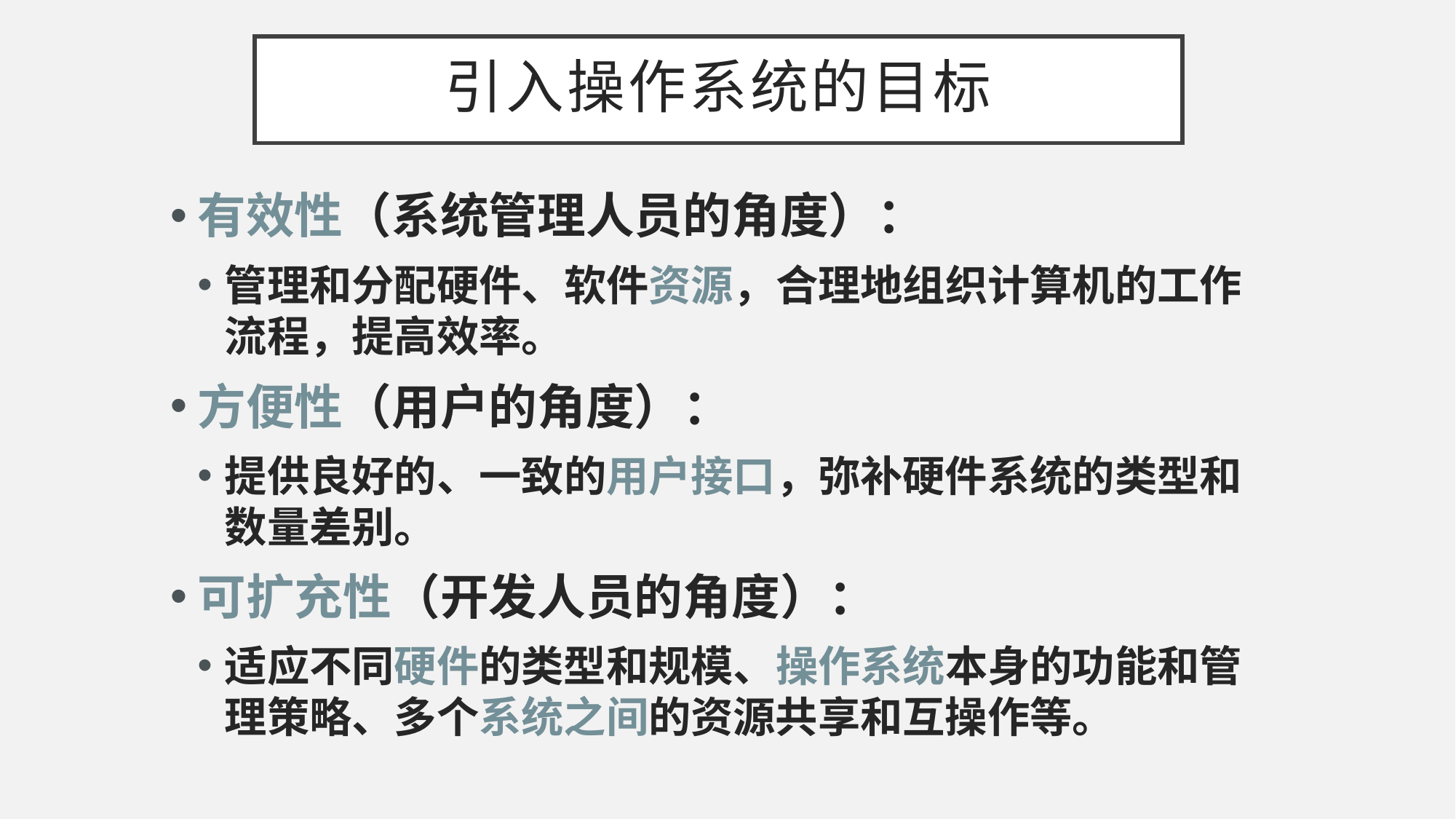

# 引入操作系统的目标
有效性（系统管理人员的角度）：
管理和分配硬件、软件资源，合理地组织计算机的工作流程，提高效率。
方便性（用户的角度）：
提供良好的、一致的用户接口，弥补硬件系统的类型和数量差别。
可扩充性（开发人员的角度）：
适应不同硬件的类型和规模、操作系统本身的功能和管理策略、多个系统之间的资源共享和互操作等。